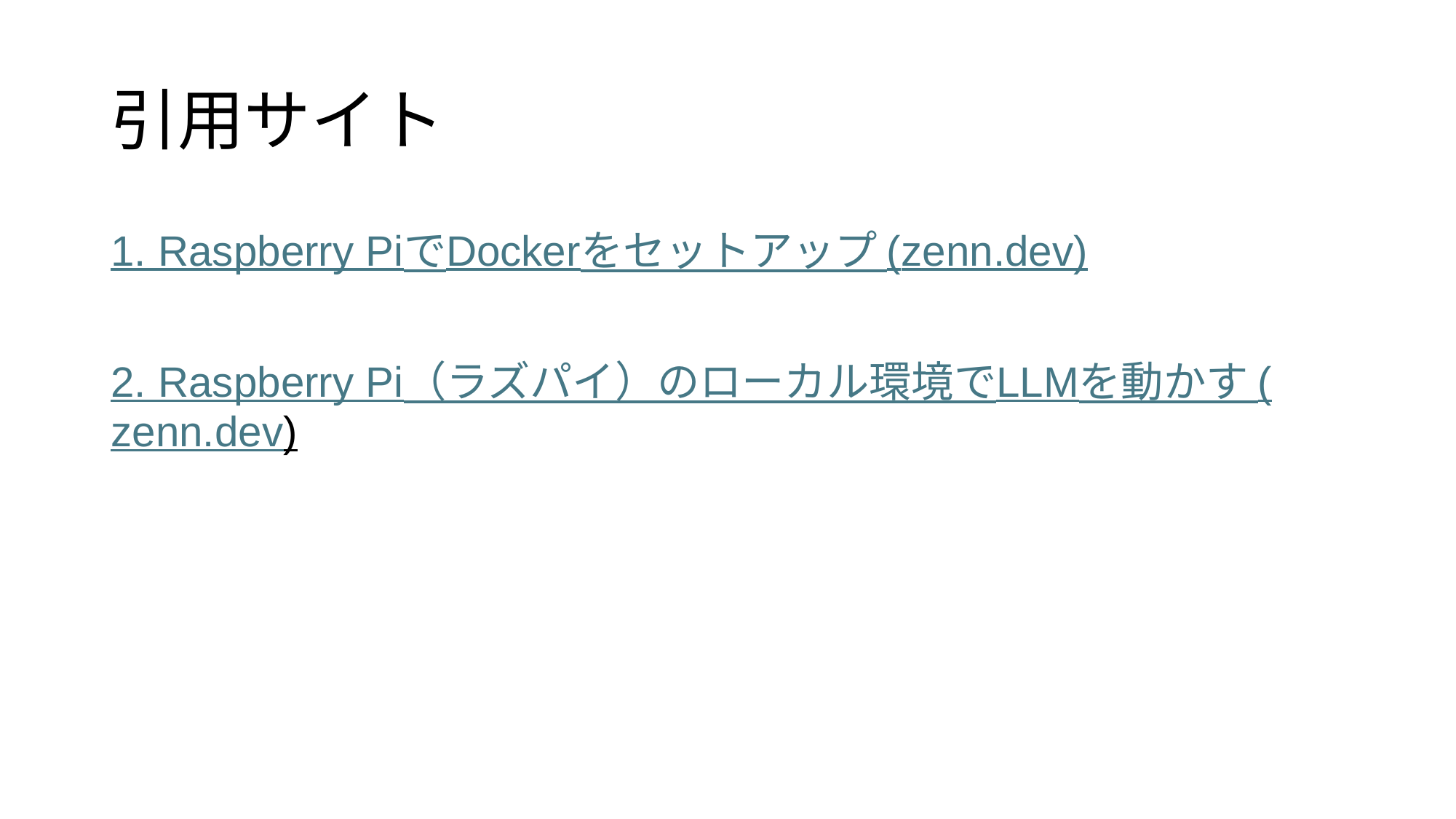

# 引用サイト
1. Raspberry PiでDockerをセットアップ (zenn.dev)

2. Raspberry Pi（ラズパイ）のローカル環境でLLMを動かす (zenn.dev)